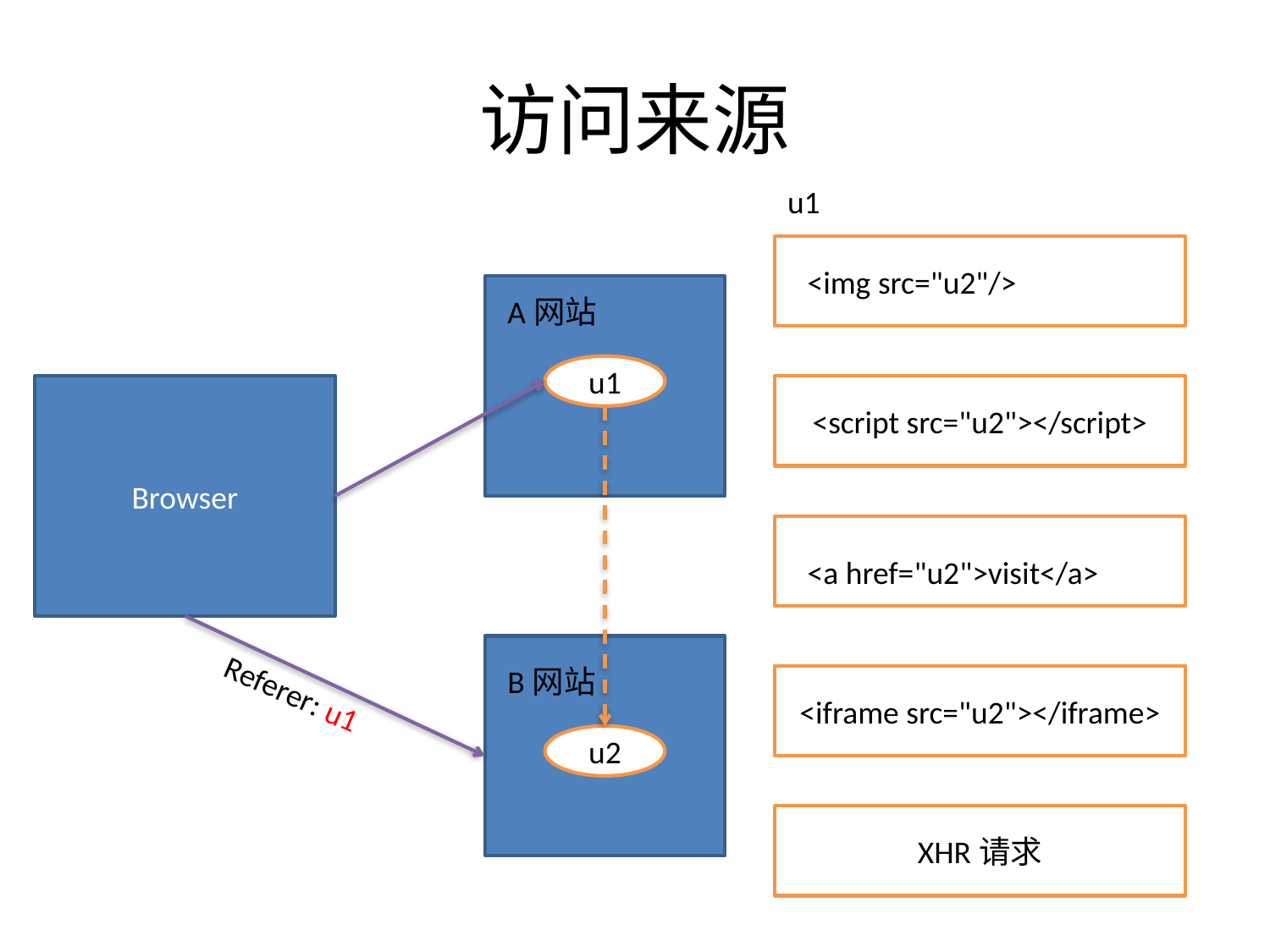

# 访问来源
u1

<img src="u2"/>

A网站
u1
Browser
<script src="u2"></script>

<a href="u2">visit</a>

B网站
<iframe src="u2"></iframe>
u2
Referer: u1
XHR请求